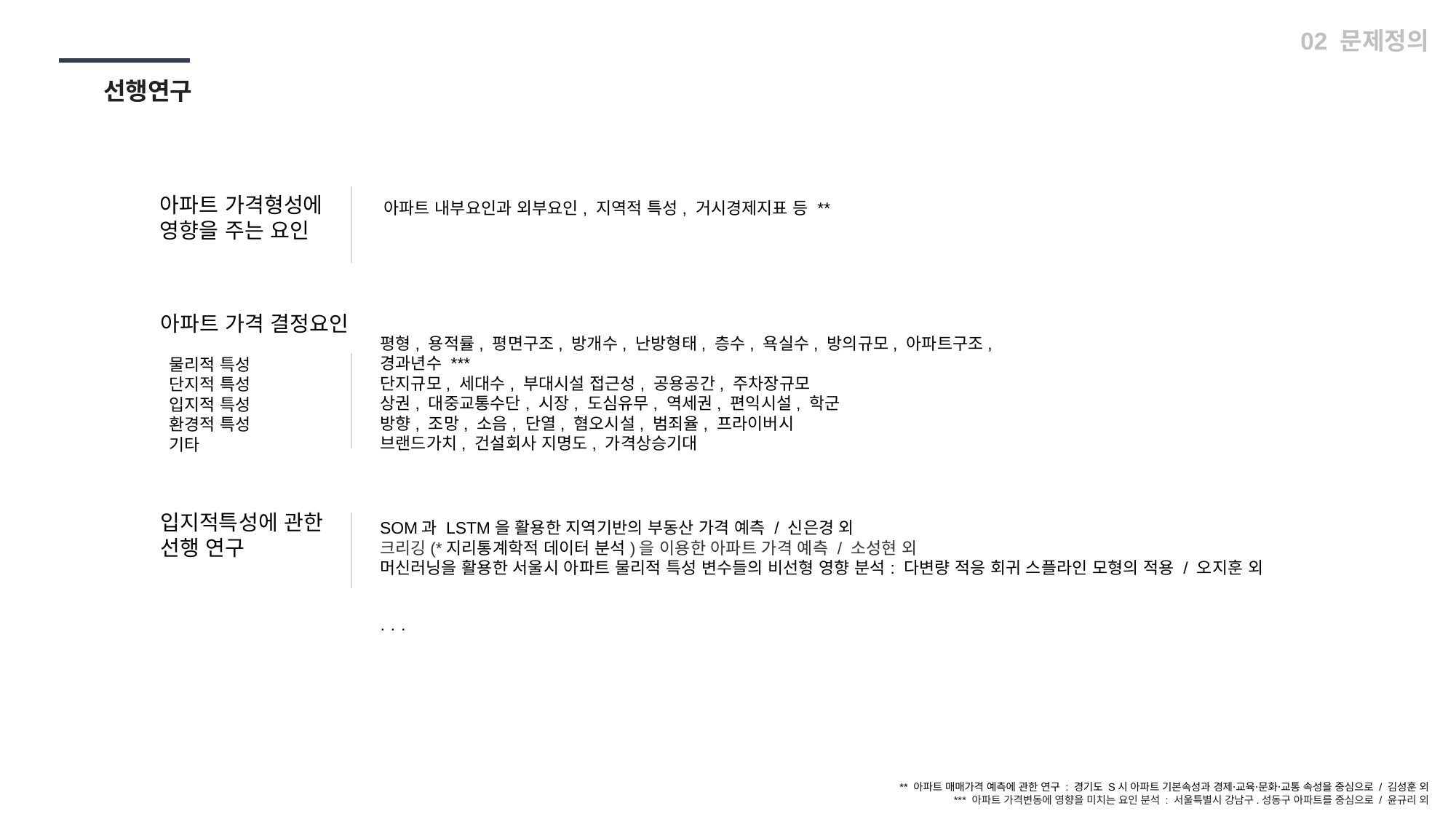

02 문제정의
선행연구
아파트 가격형성에
영향을 주는 요인
아파트 내부요인과 외부요인, 지역적 특성, 거시경제지표 등 **
아파트 가격 결정요인
평형, 용적률, 평면구조, 방개수, 난방형태, 층수, 욕실수, 방의규모, 아파트구조, 경과년수 ***
단지규모, 세대수, 부대시설 접근성, 공용공간, 주차장규모
상권, 대중교통수단, 시장, 도심유무, 역세권, 편익시설, 학군
방향, 조망, 소음, 단열, 혐오시설, 범죄율, 프라이버시
브랜드가치, 건설회사 지명도, 가격상승기대
물리적 특성
단지적 특성
입지적 특성
환경적 특성
기타
입지적특성에 관한
선행 연구
SOM과 LSTM을 활용한 지역기반의 부동산 가격 예측 / 신은경 외
크리깅(*지리통계학적 데이터 분석)을 이용한 아파트 가격 예측 / 소성현 외
머신러닝을 활용한 서울시 아파트 물리적 특성 변수들의 비선형 영향 분석: 다변량 적응 회귀 스플라인 모형의 적용 / 오지훈 외

· · ·
** 아파트 매매가격 예측에 관한 연구 : 경기도 S시 아파트 기본속성과 경제⋅교육⋅문화⋅교통 속성을 중심으로 / 김성훈 외
*** 아파트 가격변동에 영향을 미치는 요인 분석 : 서울특별시 강남구.성동구 아파트를 중심으로 / 윤규리 외